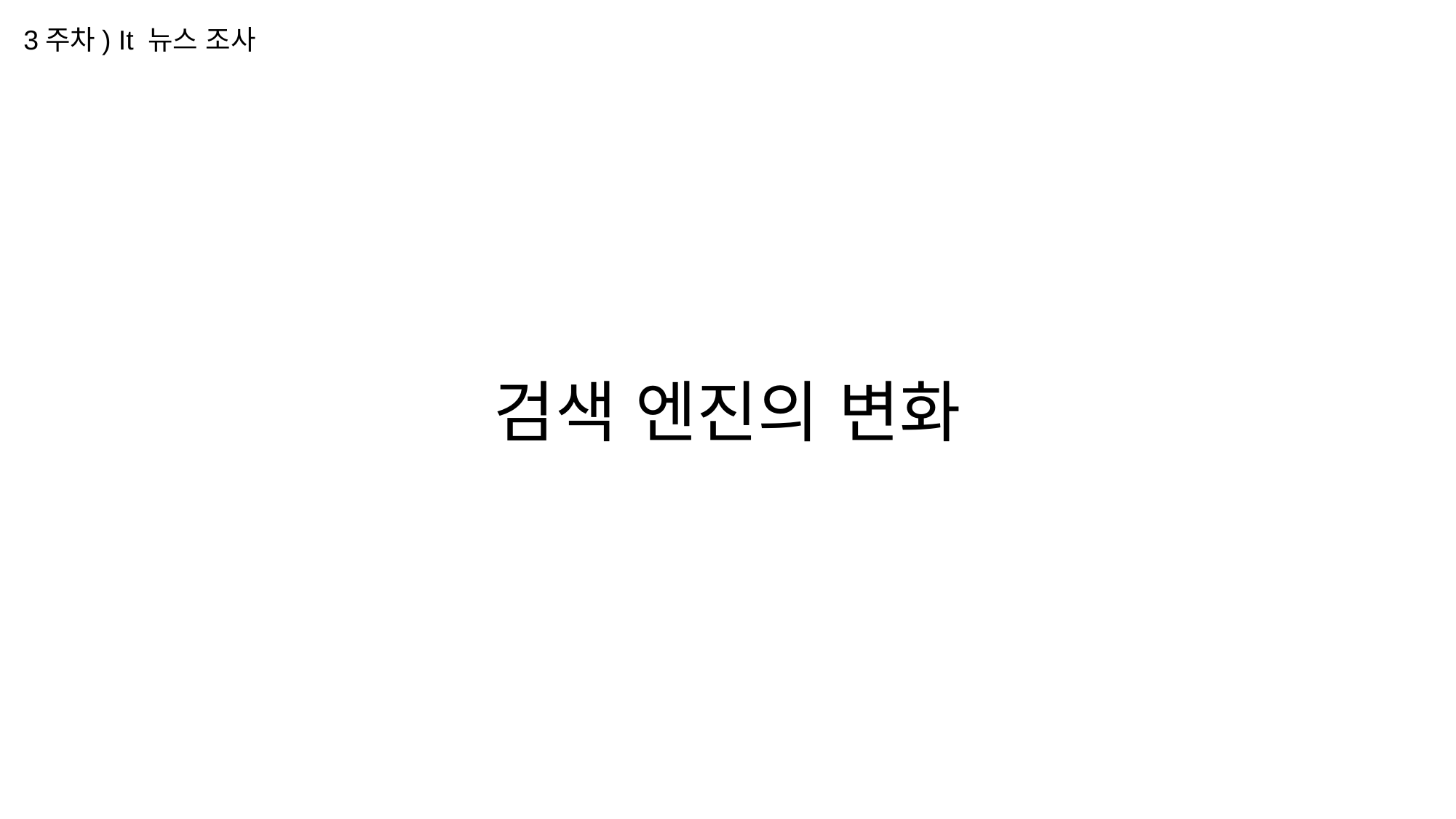

3주차) It 뉴스 조사
# 검색 엔진의 변화